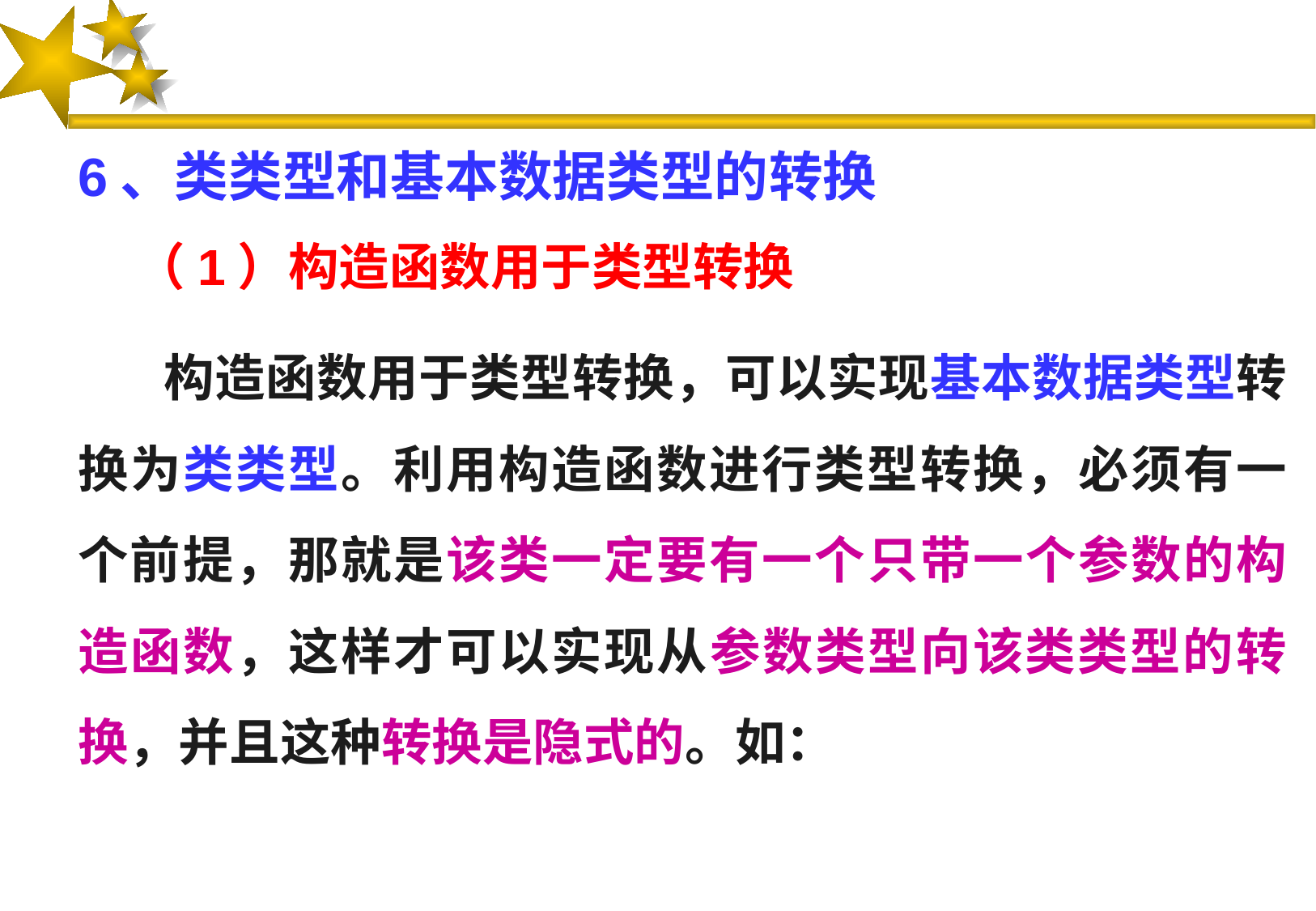

#
6、类类型和基本数据类型的转换
（1）构造函数用于类型转换
构造函数用于类型转换，可以实现基本数据类型转换为类类型。利用构造函数进行类型转换，必须有一个前提，那就是该类一定要有一个只带一个参数的构造函数，这样才可以实现从参数类型向该类类型的转换，并且这种转换是隐式的。如：